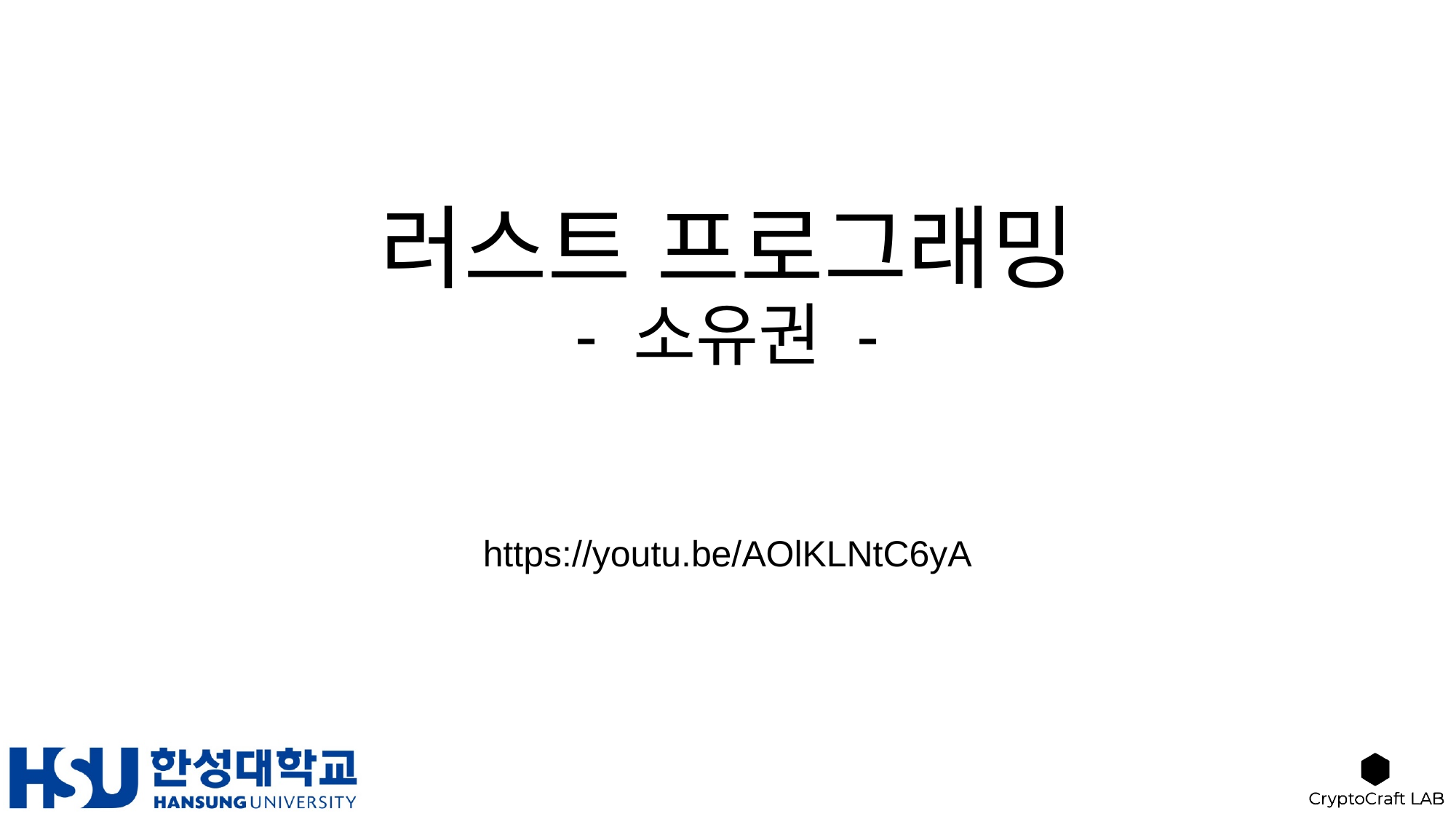

# 러스트 프로그래밍 - 소유권 -
https://youtu.be/AOlKLNtC6yA